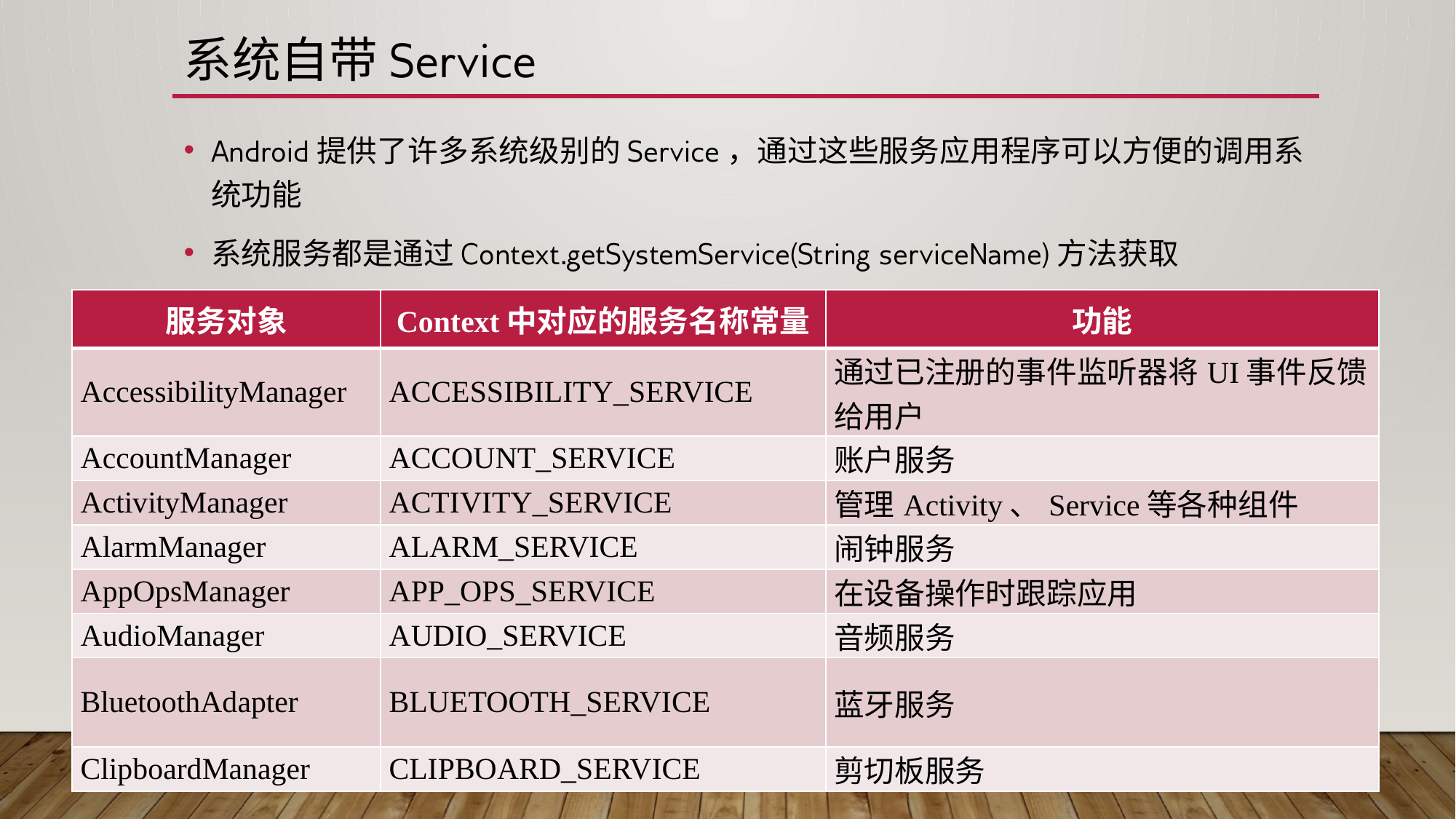

# 系统自带Service
Android提供了许多系统级别的Service，通过这些服务应用程序可以方便的调用系统功能
系统服务都是通过Context.getSystemService(String serviceName)方法获取

| 服务对象 | Context中对应的服务名称常量 | 功能 |
| --- | --- | --- |
| AccessibilityManager | ACCESSIBILITY\_SERVICE | 通过已注册的事件监听器将UI事件反馈给用户 |
| AccountManager | ACCOUNT\_SERVICE | 账户服务 |
| ActivityManager | ACTIVITY\_SERVICE | 管理Activity、Service等各种组件 |
| AlarmManager | ALARM\_SERVICE | 闹钟服务 |
| AppOpsManager | APP\_OPS\_SERVICE | 在设备操作时跟踪应用 |
| AudioManager | AUDIO\_SERVICE | 音频服务 |
| BluetoothAdapter | BLUETOOTH\_SERVICE | 蓝牙服务 |
| ClipboardManager | CLIPBOARD\_SERVICE | 剪切板服务 |